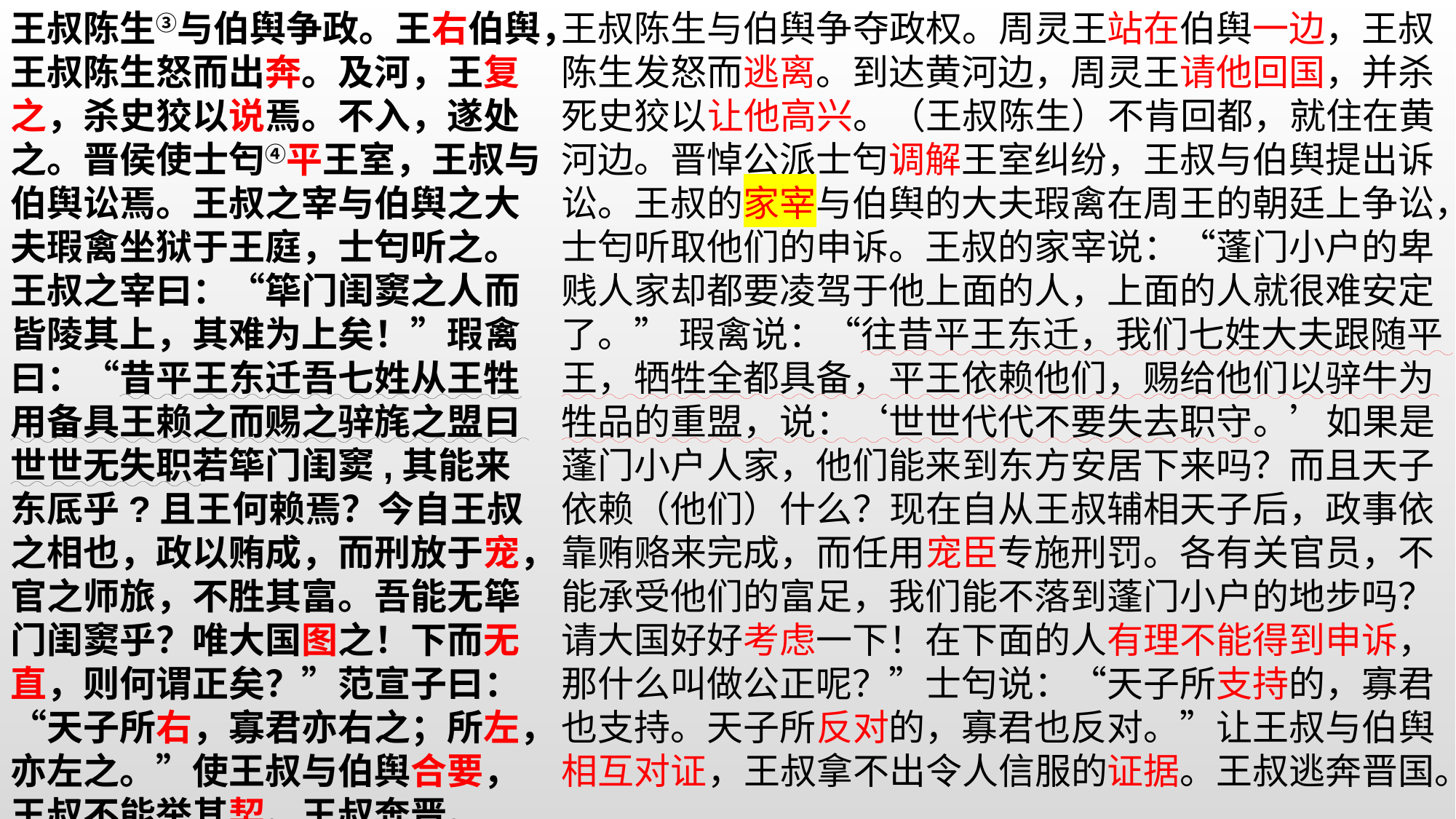

王叔陈生③与伯舆争政。王右伯舆，王叔陈生怒而出奔。及河，王复之，杀史狡以说焉。不入，遂处之。晋侯使士匄④平王室，王叔与伯舆讼焉。王叔之宰与伯舆之大夫瑕禽坐狱于王庭，士匄听之。王叔之宰曰：“筚门闺窦之人而皆陵其上，其难为上矣！”瑕禽曰：“昔平王东迁吾七姓从王牲用备具王赖之而赐之骍旄之盟曰世世无失职若筚门闺窦,其能来东厎乎?且王何赖焉？今自王叔之相也，政以贿成，而刑放于宠，官之师旅，不胜其富。吾能无筚门闺窦乎？唯大国图之！下而无直，则何谓正矣？”范宣子曰：“天子所右，寡君亦右之；所左，亦左之。”使王叔与伯舆合要，王叔不能举其契。王叔奔晋。
王叔陈生与伯舆争夺政权。周灵王站在伯舆一边，王叔陈生发怒而逃离。到达黄河边，周灵王请他回国，并杀死史狡以让他高兴。（王叔陈生）不肯回都，就住在黄河边。晋悼公派士匄调解王室纠纷，王叔与伯舆提出诉讼。王叔的家宰与伯舆的大夫瑕禽在周王的朝廷上争讼，士匄听取他们的申诉。王叔的家宰说：“蓬门小户的卑贱人家却都要凌驾于他上面的人，上面的人就很难安定了。” 瑕禽说：“往昔平王东迁，我们七姓大夫跟随平王，牺牲全都具备，平王依赖他们，赐给他们以骍牛为牲品的重盟，说：‘世世代代不要失去职守。’如果是蓬门小户人家，他们能来到东方安居下来吗？而且天子依赖（他们）什么？现在自从王叔辅相天子后，政事依靠贿赂来完成，而任用宠臣专施刑罚。各有关官员，不能承受他们的富足，我们能不落到蓬门小户的地步吗？请大国好好考虑一下！在下面的人有理不能得到申诉，那什么叫做公正呢？”士匄说：“天子所支持的，寡君也支持。天子所反对的，寡君也反对。”让王叔与伯舆相互对证，王叔拿不出令人信服的证据。王叔逃奔晋国。